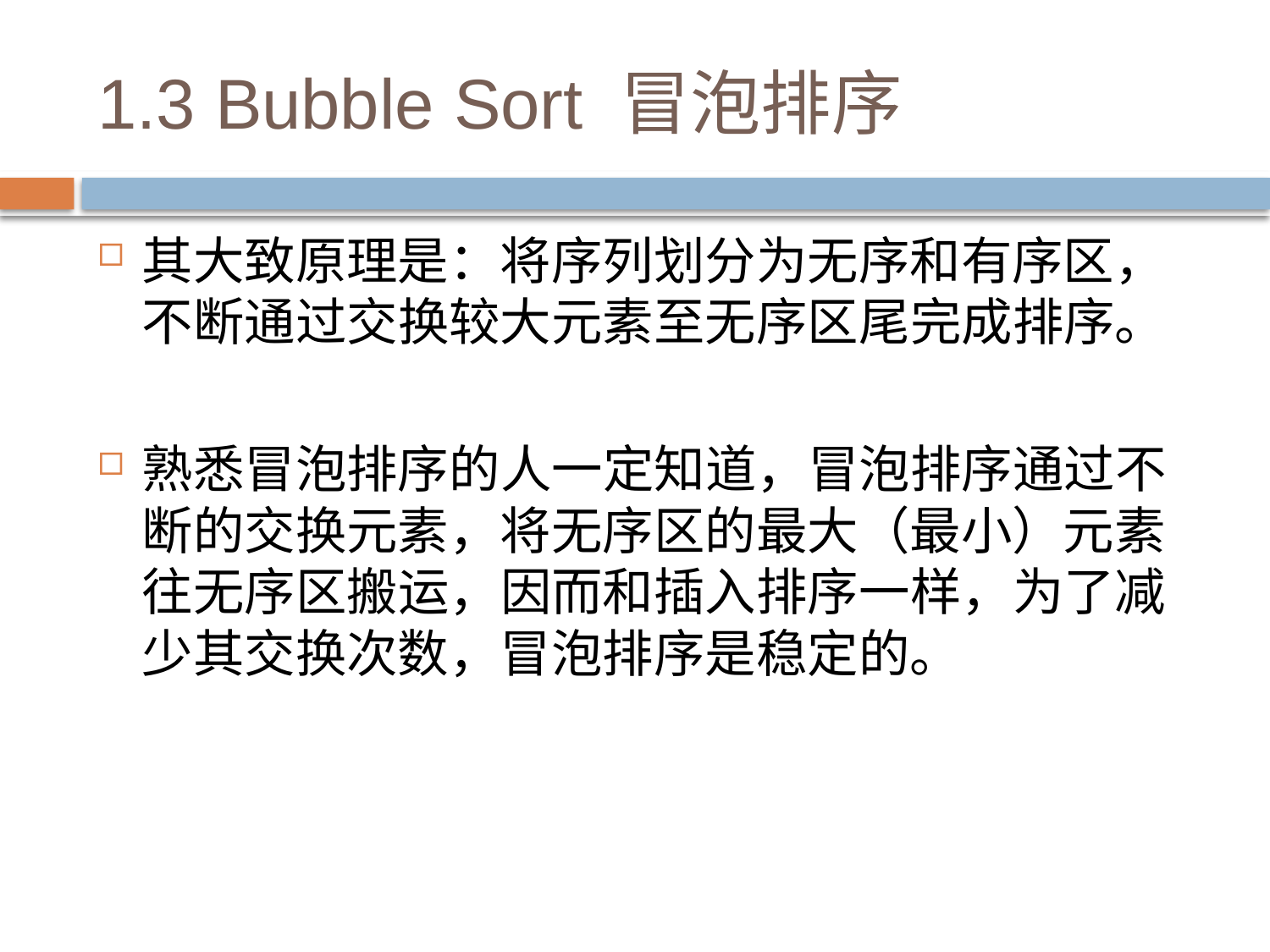

# 1.3 Bubble Sort 冒泡排序
其大致原理是：将序列划分为无序和有序区，不断通过交换较大元素至无序区尾完成排序。

熟悉冒泡排序的人一定知道，冒泡排序通过不断的交换元素，将无序区的最大（最小）元素往无序区搬运，因而和插入排序一样，为了减少其交换次数，冒泡排序是稳定的。